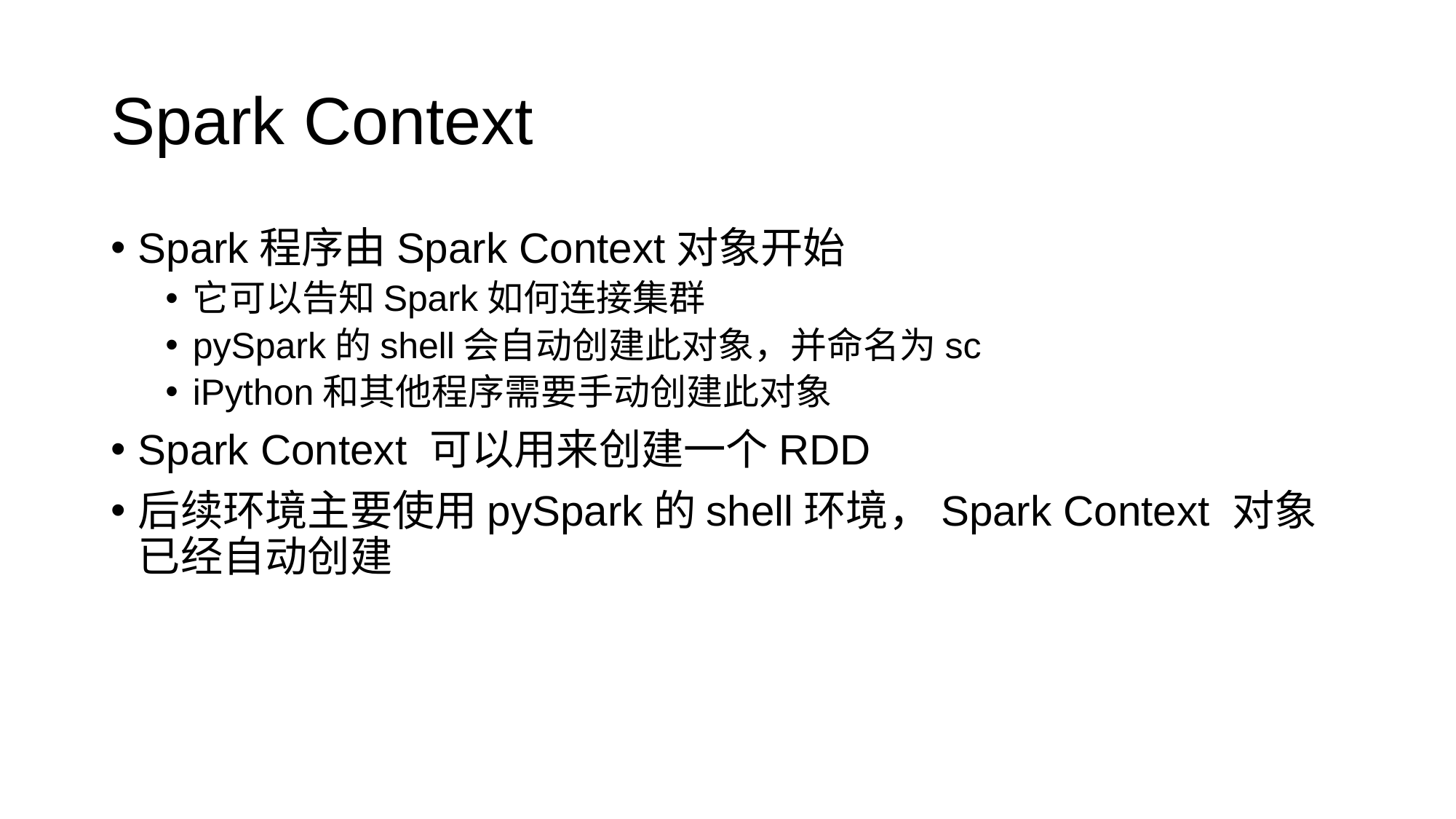

# Spark Context
Spark程序由Spark Context对象开始
它可以告知Spark如何连接集群
pySpark的shell会自动创建此对象，并命名为sc
iPython和其他程序需要手动创建此对象
Spark Context 可以用来创建一个RDD
后续环境主要使用pySpark的shell环境，Spark Context 对象已经自动创建